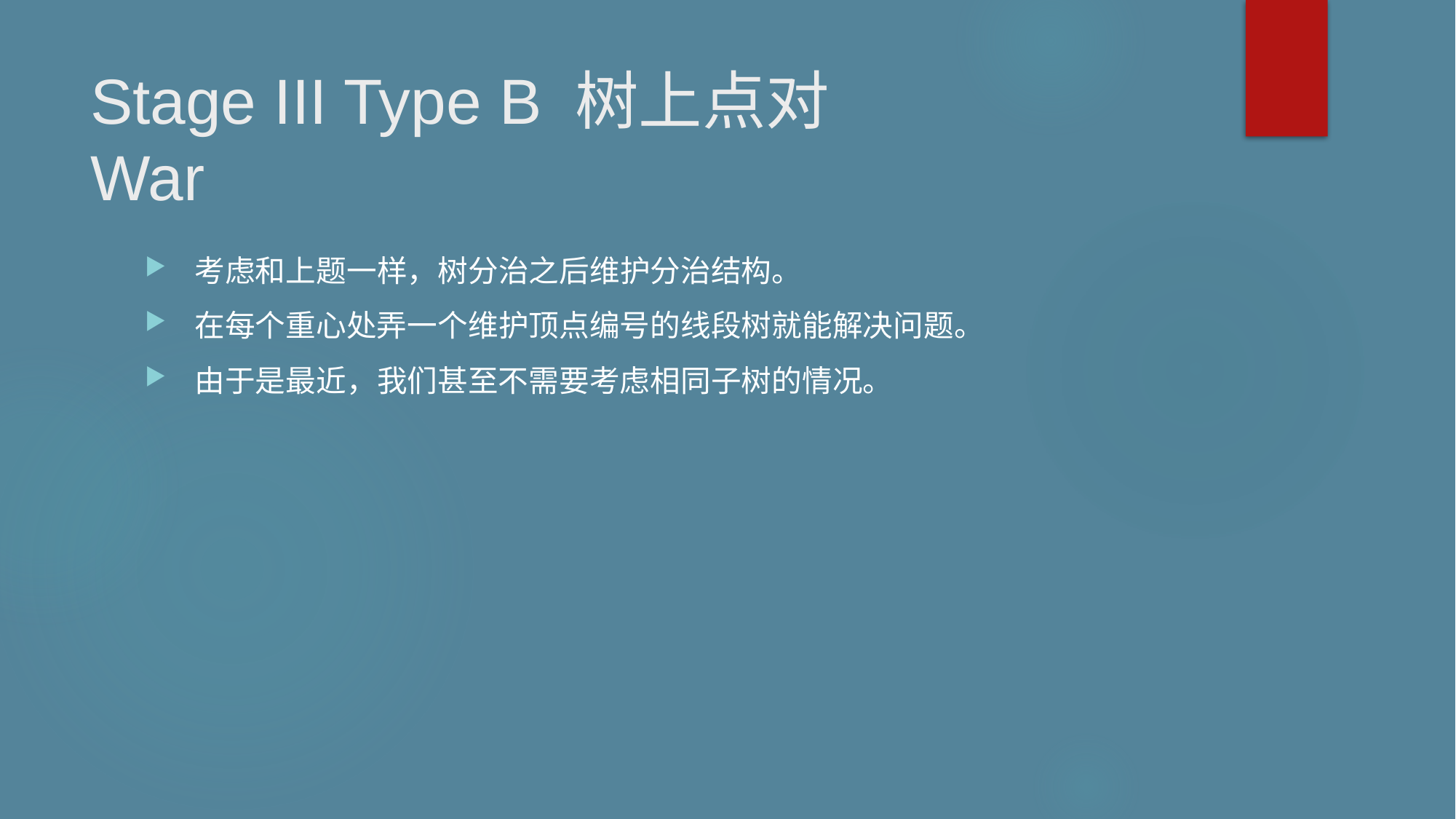

# Stage III Type B 树上点对 War
考虑和上题一样，树分治之后维护分治结构。
在每个重心处弄一个维护顶点编号的线段树就能解决问题。
由于是最近，我们甚至不需要考虑相同子树的情况。